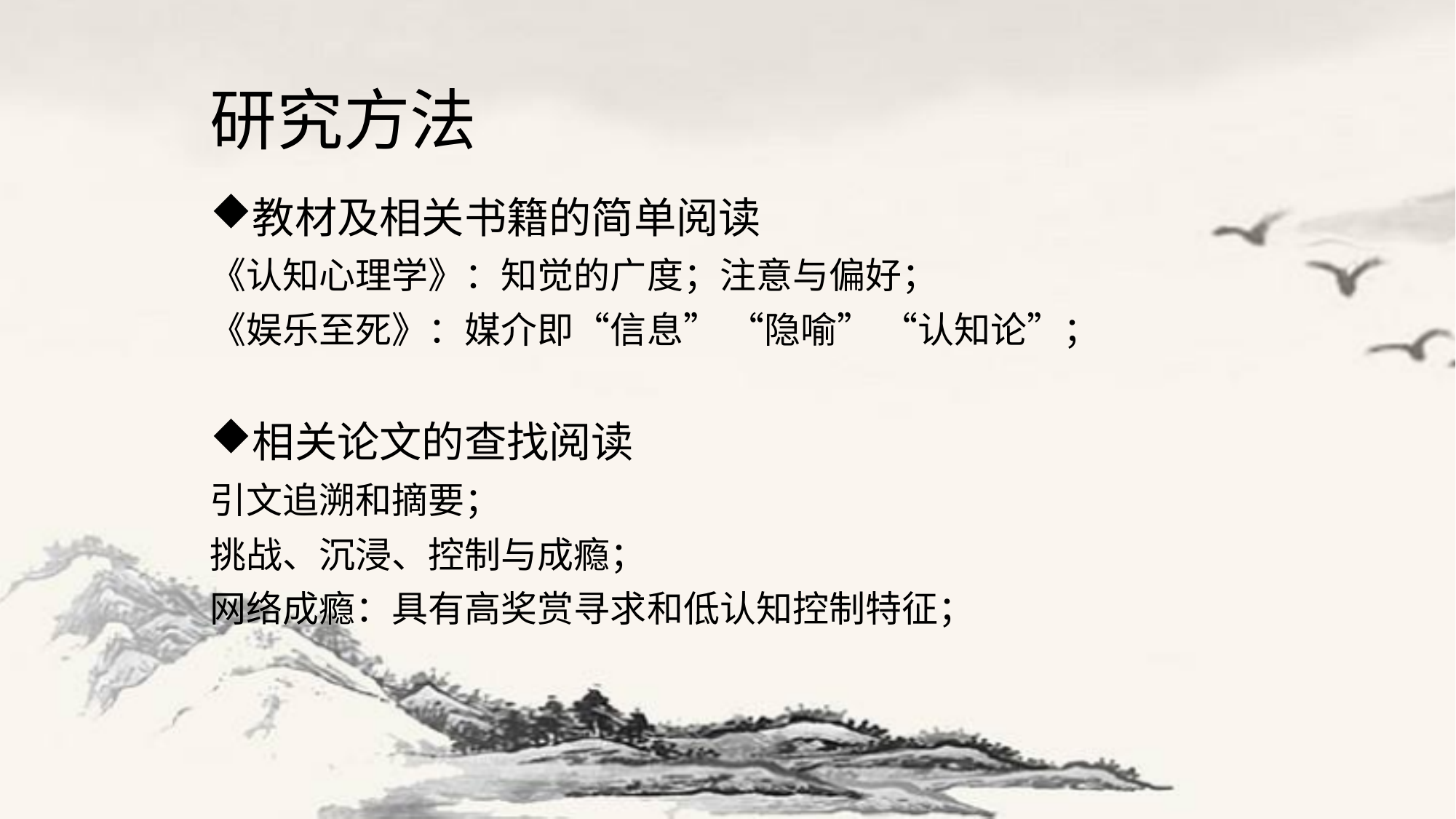

# 研究方法
教材及相关书籍的简单阅读
《认知心理学》：知觉的广度；注意与偏好；
《娱乐至死》：媒介即“信息” “隐喻” “认知论”；

相关论文的查找阅读
引文追溯和摘要；
挑战、沉浸、控制与成瘾；
网络成瘾：具有高奖赏寻求和低认知控制特征；